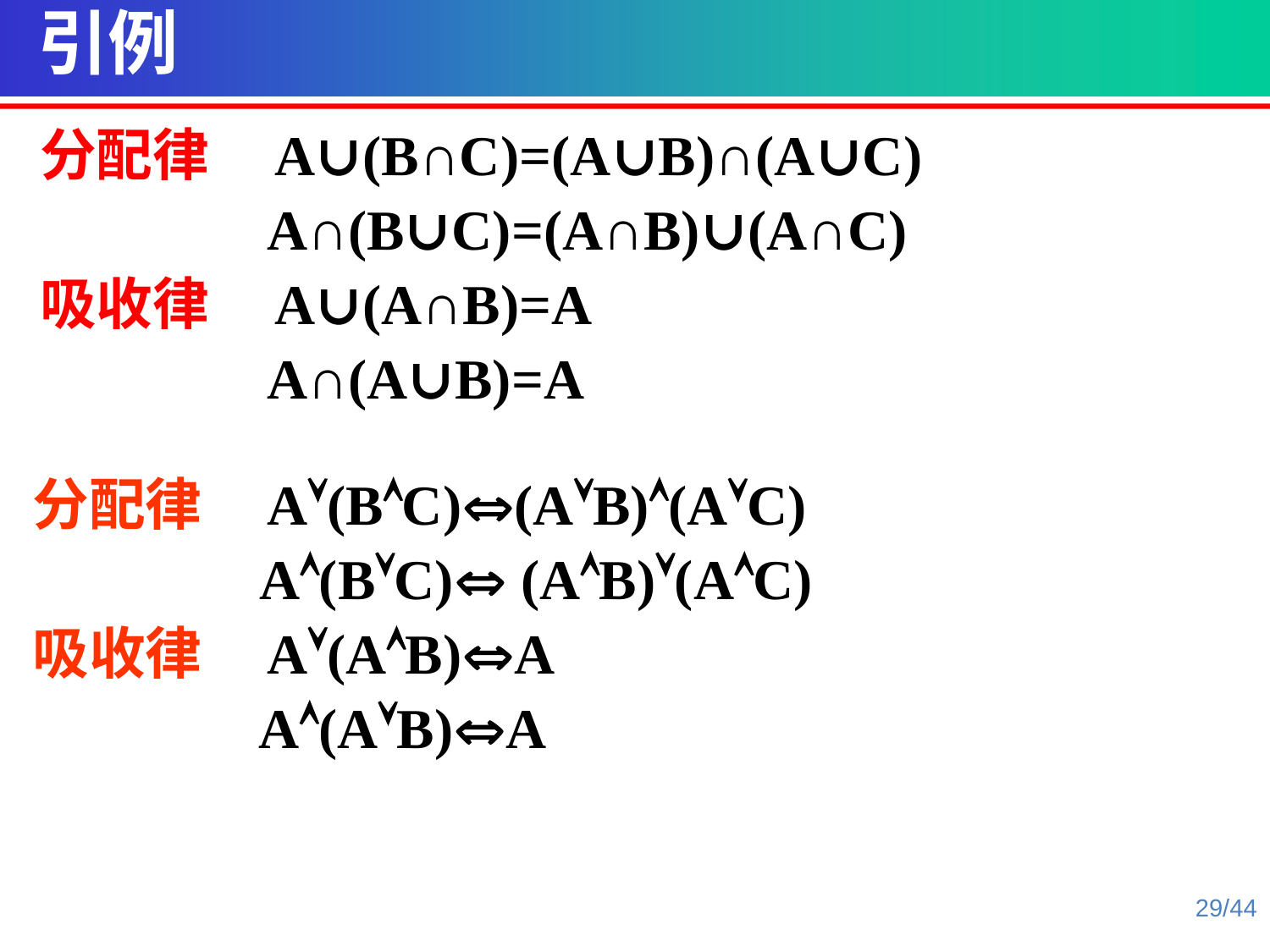

引例
分配律    A∪(B∩C)=(A∪B)∩(A∪C)
                A∩(B∪C)=(A∩B)∪(A∩C)
吸收律    A∪(A∩B)=A
                A∩(A∪B)=A
分配律    A∨(B∧C)⇔(A∨B)∧(A∨C)
                A∧(B∨C)⇔ (A∧B)∨(A∧C)
吸收律    A∨(A∧B)⇔A
	       A∧(A∨B)⇔A
29/44